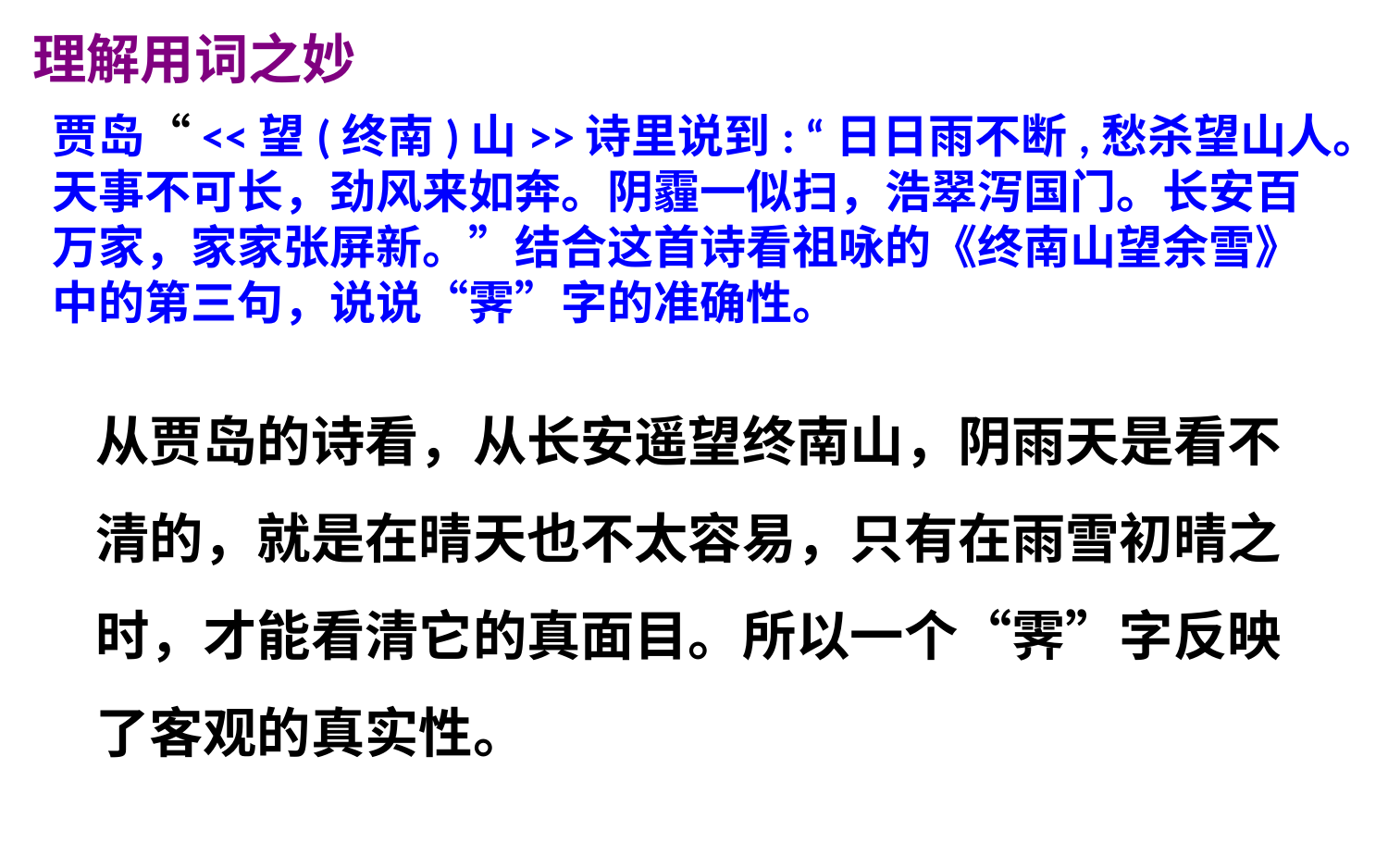

理解用词之妙
贾岛“<<望(终南)山>>诗里说到: “日日雨不断,愁杀望山人。天事不可长，劲风来如奔。阴霾一似扫，浩翠泻国门。长安百万家，家家张屏新。”结合这首诗看祖咏的《终南山望余雪》中的第三句，说说“霁”字的准确性。
从贾岛的诗看，从长安遥望终南山，阴雨天是看不清的，就是在晴天也不太容易，只有在雨雪初晴之时，才能看清它的真面目。所以一个“霁”字反映了客观的真实性。